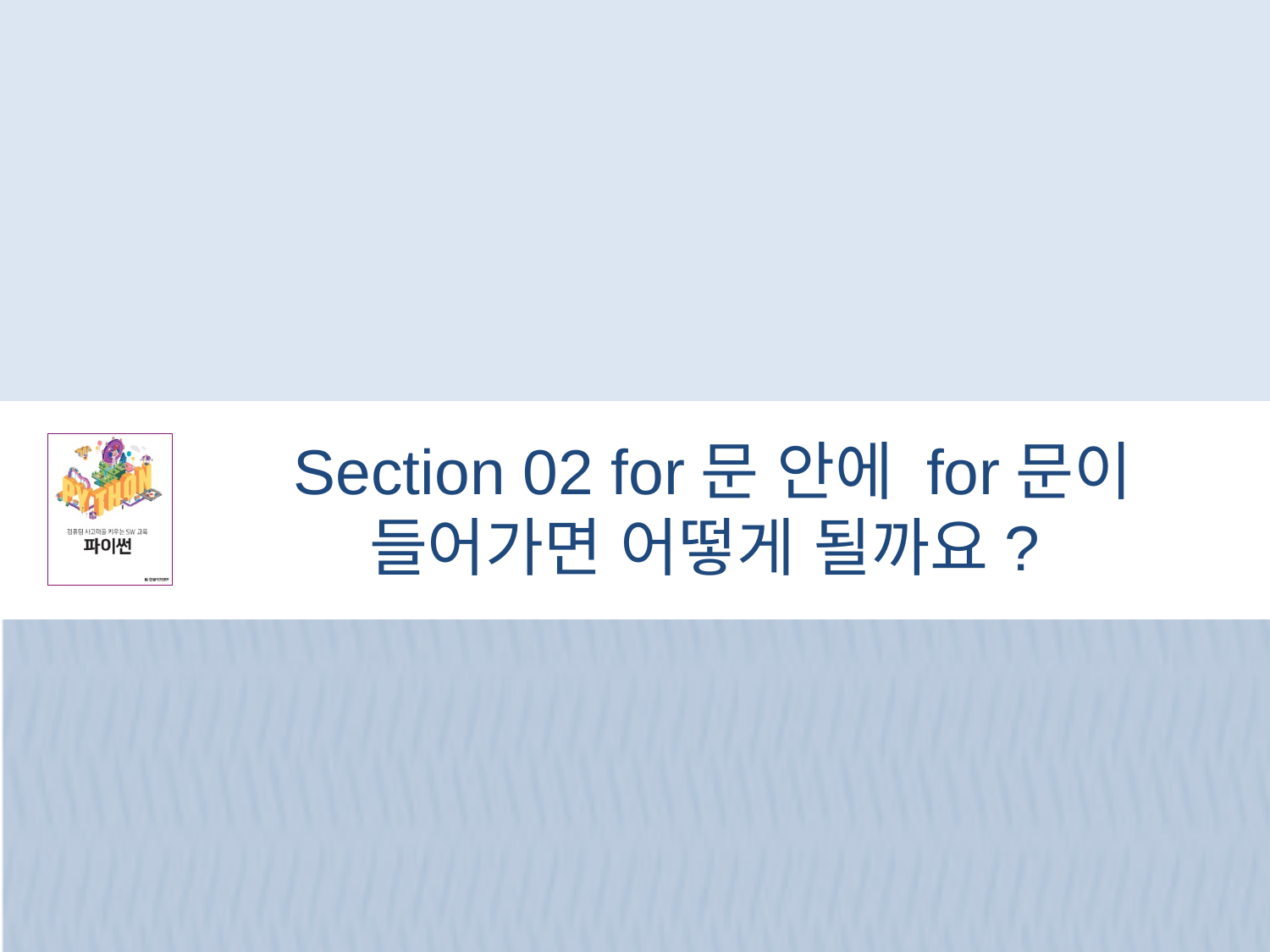

# Section 02 for문 안에 for문이 들어가면 어떻게 될까요?